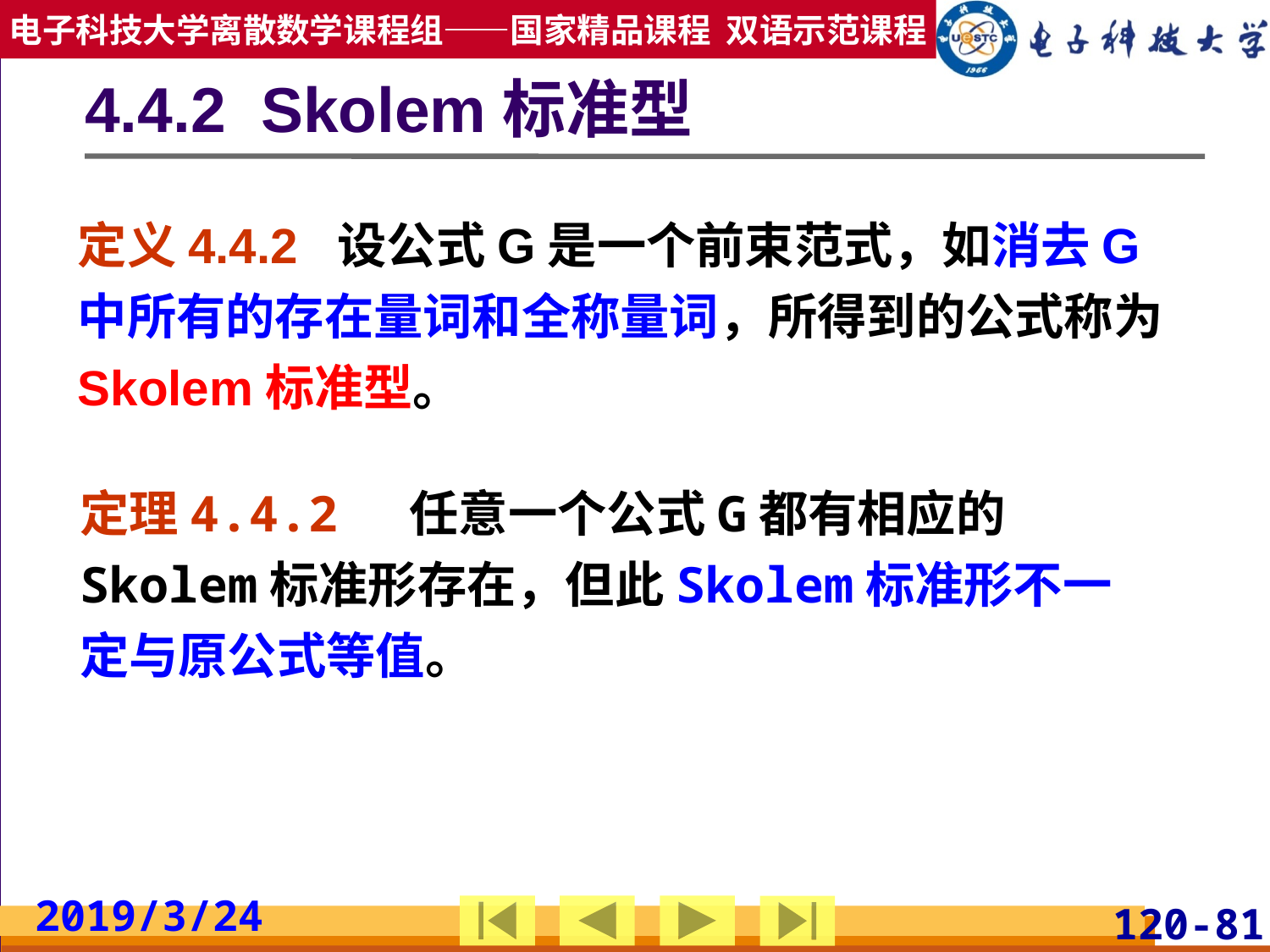

# 4.4.2  Skolem标准型
定义4.4.2  设公式G是一个前束范式，如消去G中所有的存在量词和全称量词，所得到的公式称为Skolem标准型。
定理4.4.2  任意一个公式G都有相应的Skolem标准形存在，但此Skolem标准形不一定与原公式等值。
2019/3/24